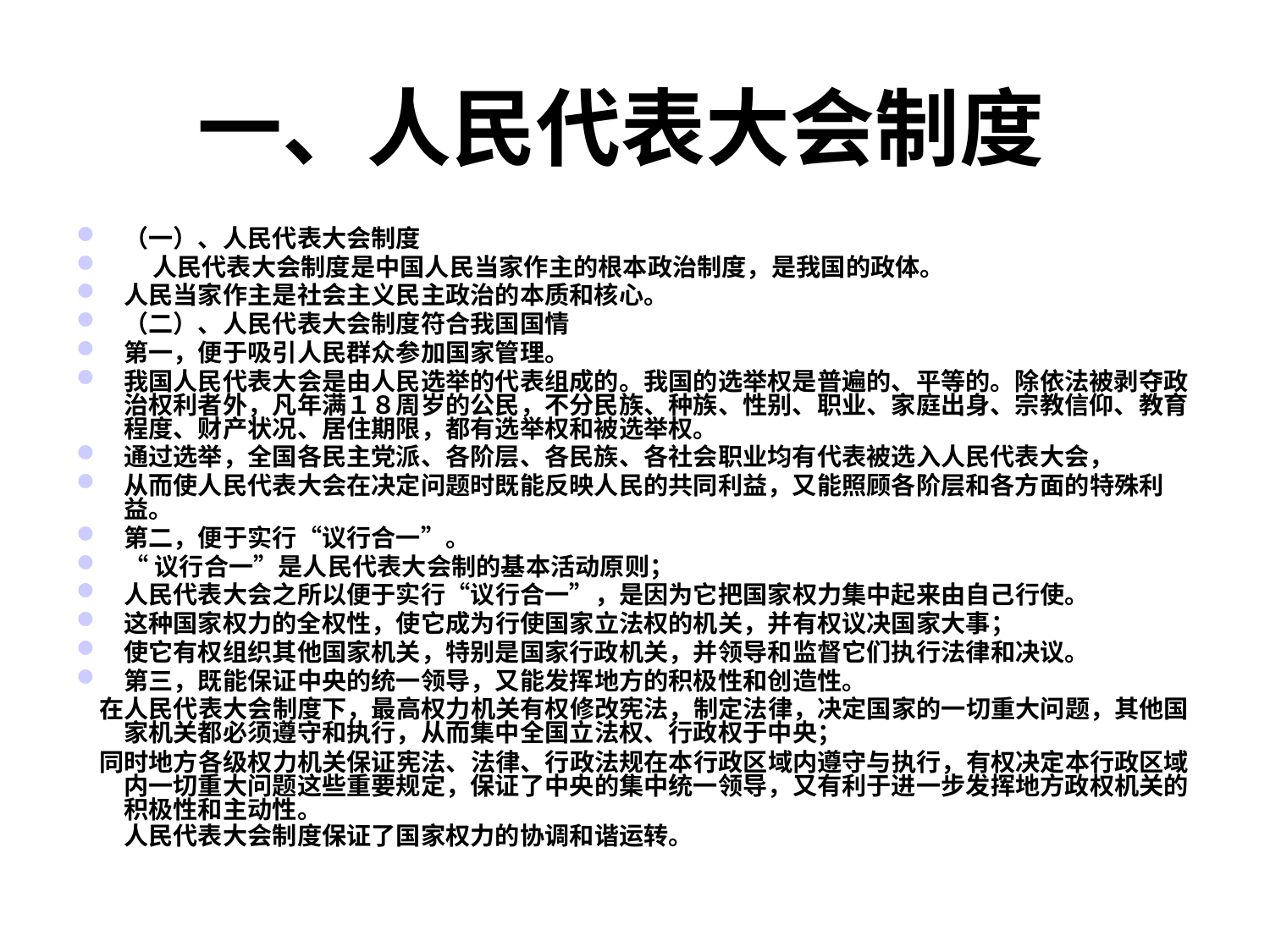

# 一、人民代表大会制度
（一）、人民代表大会制度
    人民代表大会制度是中国人民当家作主的根本政治制度，是我国的政体。
人民当家作主是社会主义民主政治的本质和核心。
（二）、人民代表大会制度符合我国国情
第一，便于吸引人民群众参加国家管理。
我国人民代表大会是由人民选举的代表组成的。我国的选举权是普遍的、平等的。除依法被剥夺政治权利者外，凡年满１８周岁的公民，不分民族、种族、性别、职业、家庭出身、宗教信仰、教育程度、财产状况、居住期限，都有选举权和被选举权。
通过选举，全国各民主党派、各阶层、各民族、各社会职业均有代表被选入人民代表大会，
从而使人民代表大会在决定问题时既能反映人民的共同利益，又能照顾各阶层和各方面的特殊利益。
第二，便于实行“议行合一”。
“议行合一”是人民代表大会制的基本活动原则；
人民代表大会之所以便于实行“议行合一”，是因为它把国家权力集中起来由自己行使。
这种国家权力的全权性，使它成为行使国家立法权的机关，并有权议决国家大事；
使它有权组织其他国家机关，特别是国家行政机关，并领导和监督它们执行法律和决议。
第三，既能保证中央的统一领导，又能发挥地方的积极性和创造性。
   在人民代表大会制度下，最高权力机关有权修改宪法，制定法律，决定国家的一切重大问题，其他国家机关都必须遵守和执行，从而集中全国立法权、行政权于中央；
   同时地方各级权力机关保证宪法、法律、行政法规在本行政区域内遵守与执行，有权决定本行政区域内一切重大问题这些重要规定，保证了中央的集中统一领导，又有利于进一步发挥地方政权机关的积极性和主动性。
人民代表大会制度保证了国家权力的协调和谐运转。